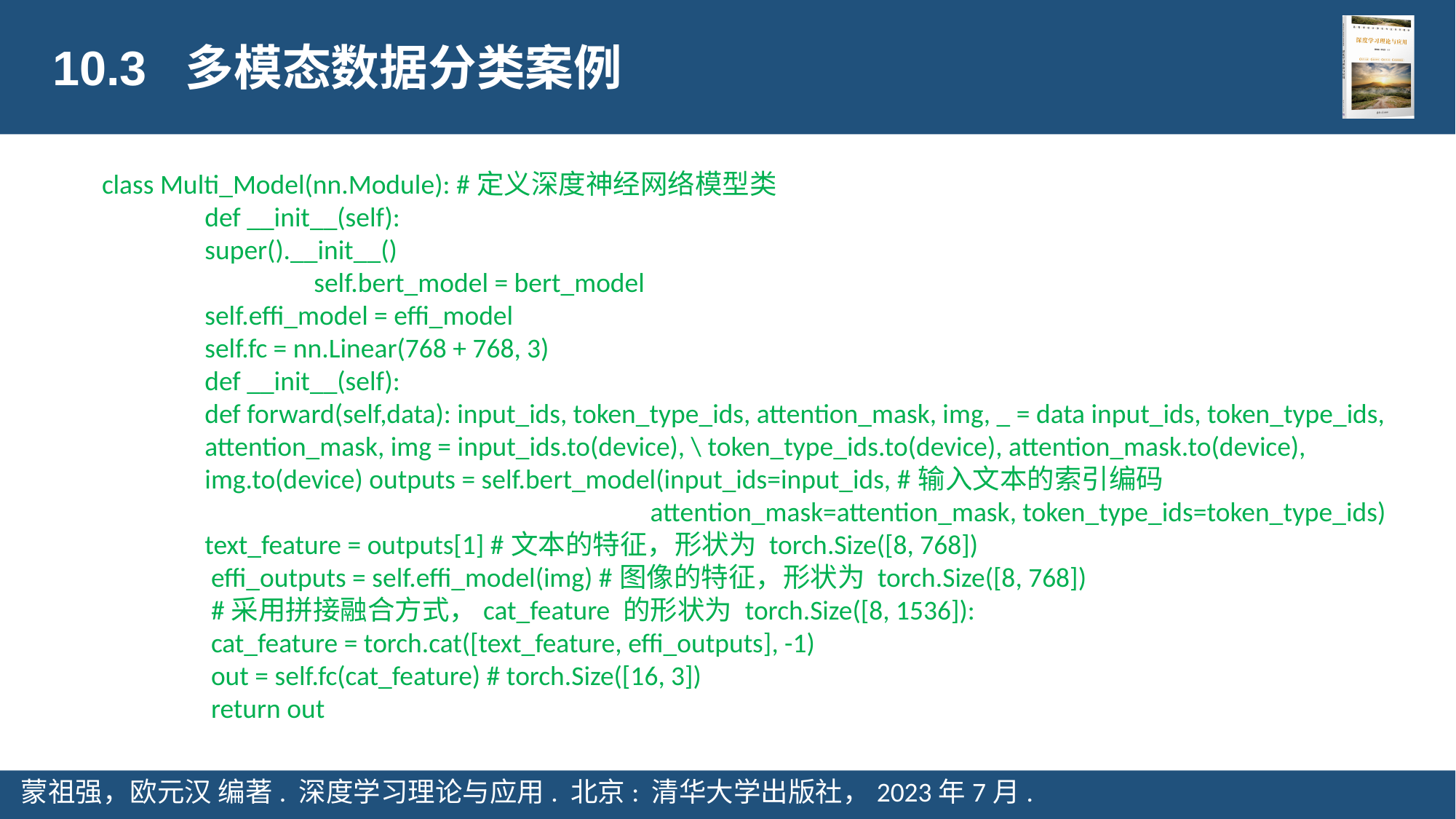

10.3  多模态数据分类案例
 class Multi_Model(nn.Module): #定义深度神经网络模型类
	def __init__(self):
super().__init__()
		self.bert_model = bert_model
self.effi_model = effi_model
self.fc = nn.Linear(768 + 768, 3)
def __init__(self):
def forward(self,data): input_ids, token_type_ids, attention_mask, img, _ = data input_ids, token_type_ids, attention_mask, img = input_ids.to(device), \ token_type_ids.to(device), attention_mask.to(device), img.to(device) outputs = self.bert_model(input_ids=input_ids, #输入文本的索引编码
                                                                        attention_mask=attention_mask, token_type_ids=token_type_ids)
text_feature = outputs[1] #文本的特征，形状为 torch.Size([8, 768])
 effi_outputs = self.effi_model(img) #图像的特征，形状为 torch.Size([8, 768])
 #采用拼接融合方式，cat_feature 的形状为 torch.Size([8, 1536]):
 cat_feature = torch.cat([text_feature, effi_outputs], -1)
 out = self.fc(cat_feature) # torch.Size([16, 3])
 return out